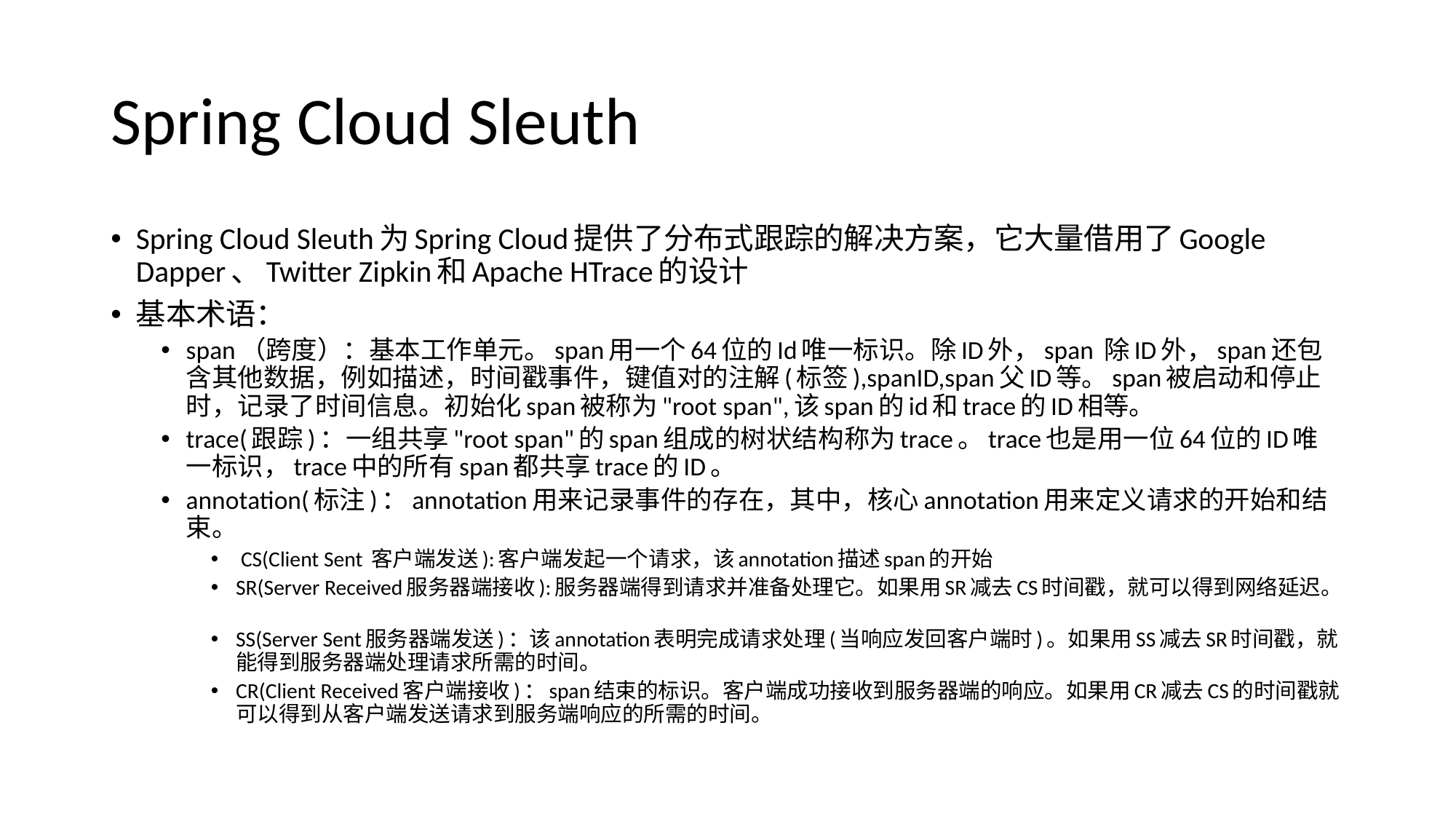

# Spring Cloud Sleuth
Spring Cloud Sleuth为Spring Cloud提供了分布式跟踪的解决方案，它大量借用了Google Dapper、Twitter Zipkin和Apache HTrace的设计
基本术语：
span（跨度）：基本工作单元。span用一个64位的Id唯一标识。除ID外，span 除ID外，span还包含其他数据，例如描述，时间戳事件，键值对的注解(标签),spanID,span父ID等。span被启动和停止时，记录了时间信息。初始化span被称为"root span",该span的id和trace的ID相等。
trace(跟踪)：一组共享"root span"的span组成的树状结构称为trace。trace也是用一位64位的ID唯一标识，trace中的所有span都共享trace的ID。
annotation(标注)：annotation用来记录事件的存在，其中，核心annotation用来定义请求的开始和结束。
 CS(Client Sent 客户端发送):客户端发起一个请求，该annotation描述span的开始
SR(Server Received服务器端接收):服务器端得到请求并准备处理它。如果用SR减去CS时间戳，就可以得到网络延迟。
SS(Server Sent服务器端发送)：该annotation表明完成请求处理(当响应发回客户端时)。如果用SS减去SR时间戳，就能得到服务器端处理请求所需的时间。
CR(Client Received客户端接收)：span结束的标识。客户端成功接收到服务器端的响应。如果用CR减去CS的时间戳就可以得到从客户端发送请求到服务端响应的所需的时间。